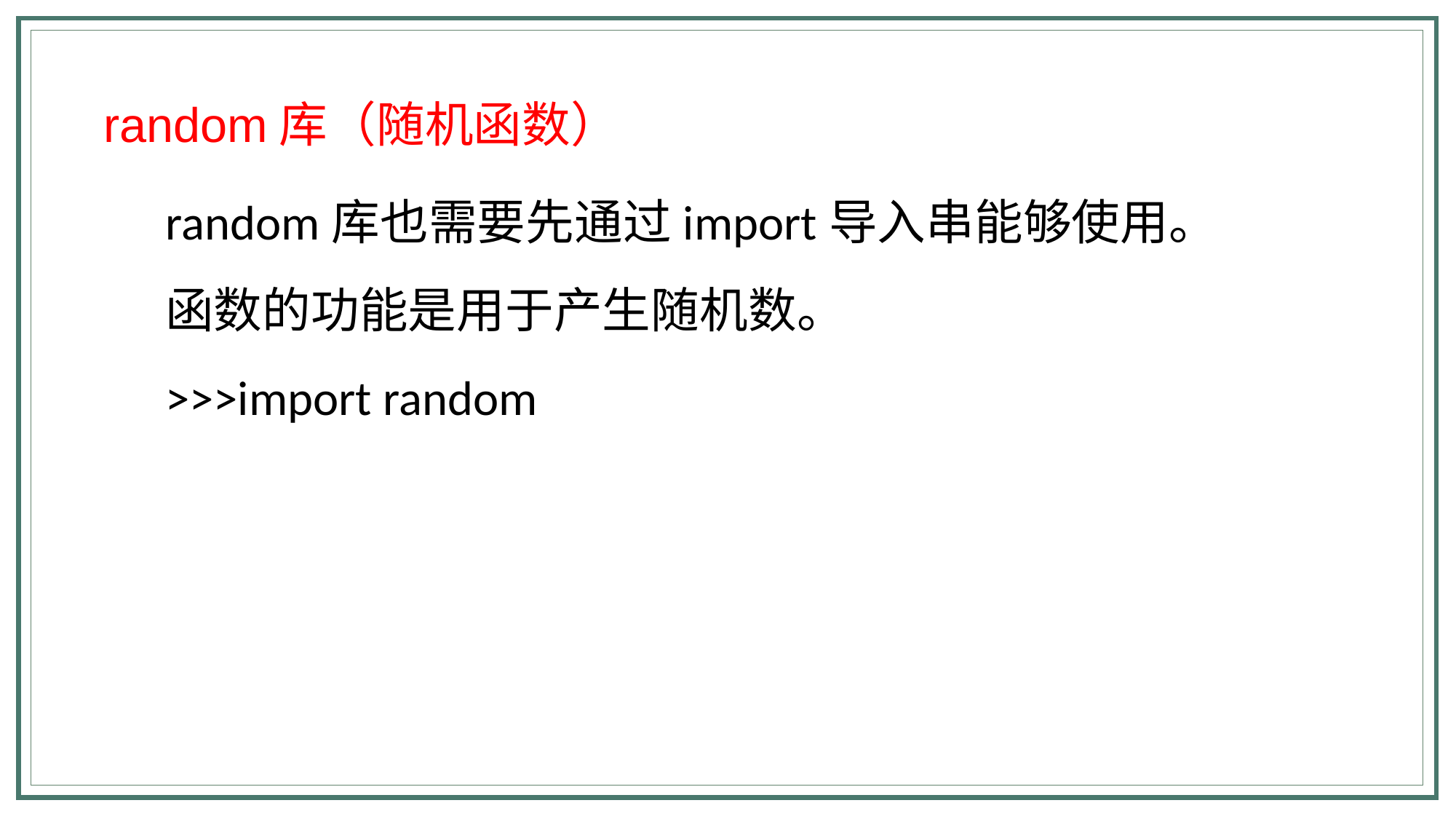

random库（随机函数）

random库也需要先通过import导入串能够使用。
函数的功能是用于产生随机数。
>>>import random